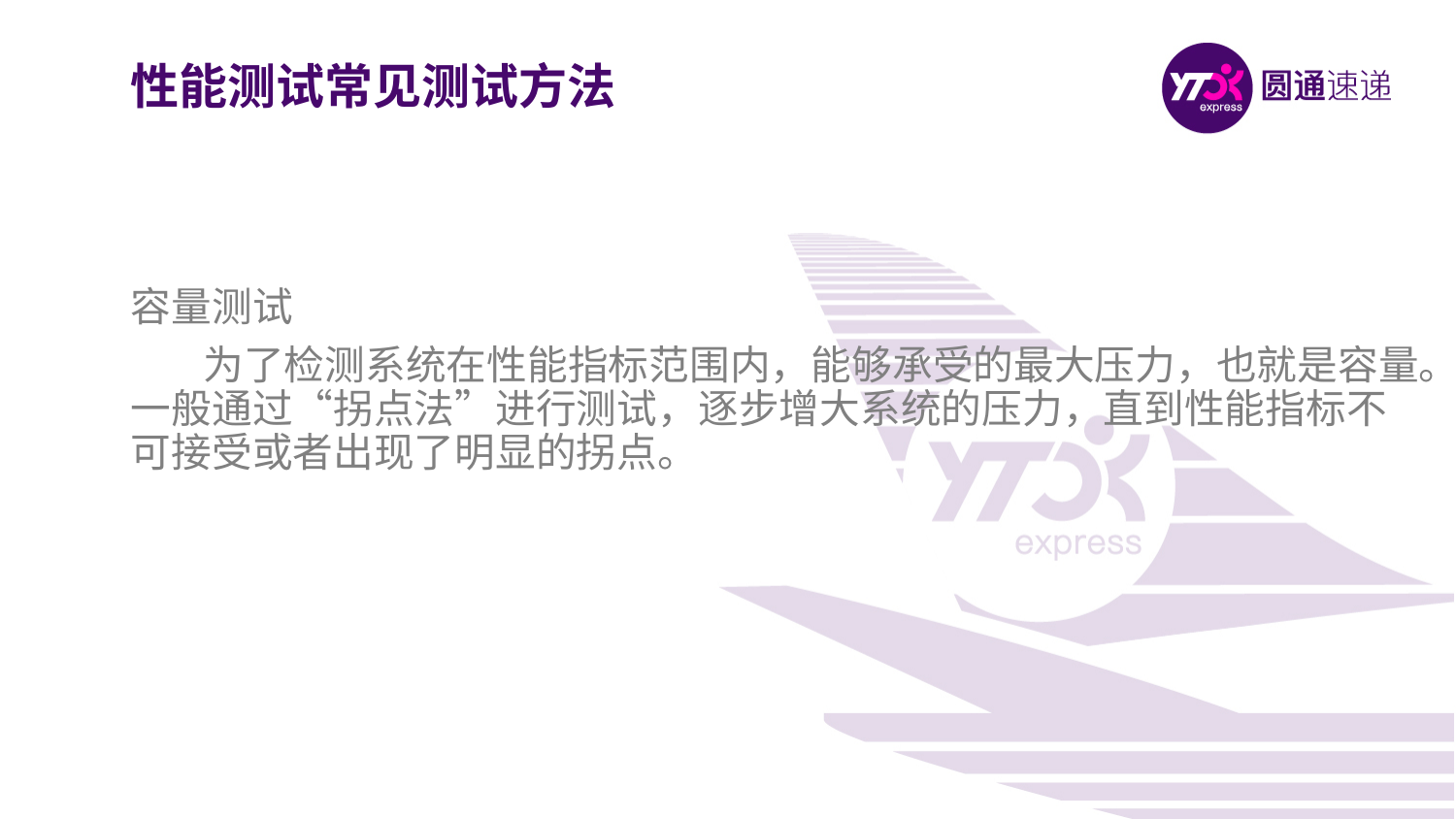

性能测试常见测试方法

容量测试
       为了检测系统在性能指标范围内，能够承受的最大压力，也就是容量。一般通过“拐点法”进行测试，逐步增大系统的压力，直到性能指标不可接受或者出现了明显的拐点。